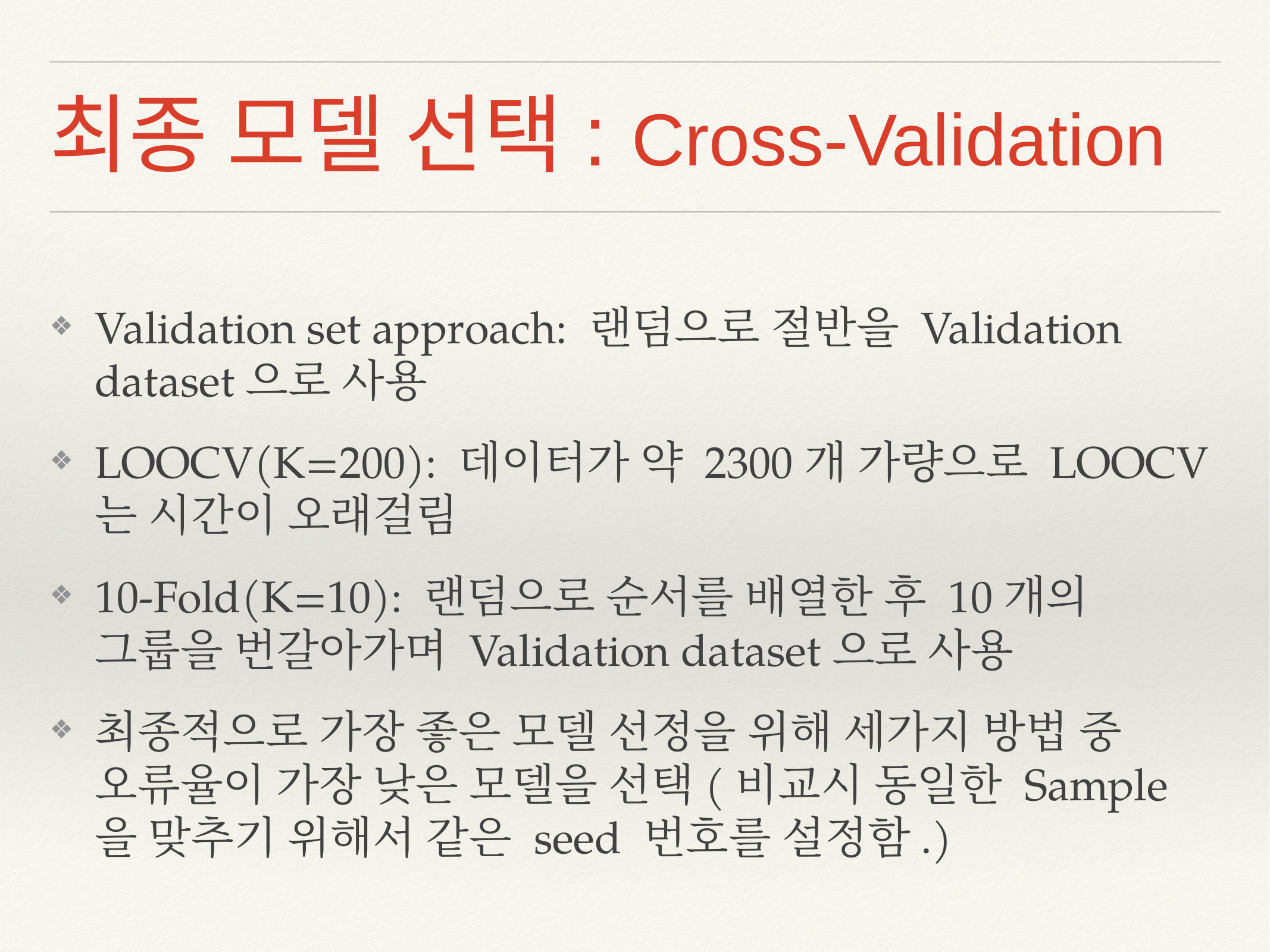

# 최종 모델 선택: Cross-Validation
Validation set approach: 랜덤으로 절반을 Validation dataset으로 사용
LOOCV(K=200): 데이터가 약 2300개 가량으로 LOOCV는 시간이 오래걸림
10-Fold(K=10): 랜덤으로 순서를 배열한 후 10개의 그룹을 번갈아가며 Validation dataset으로 사용
최종적으로 가장 좋은 모델 선정을 위해 세가지 방법 중 오류율이 가장 낮은 모델을 선택(비교시 동일한 Sample을 맞추기 위해서 같은 seed 번호를 설정함.)